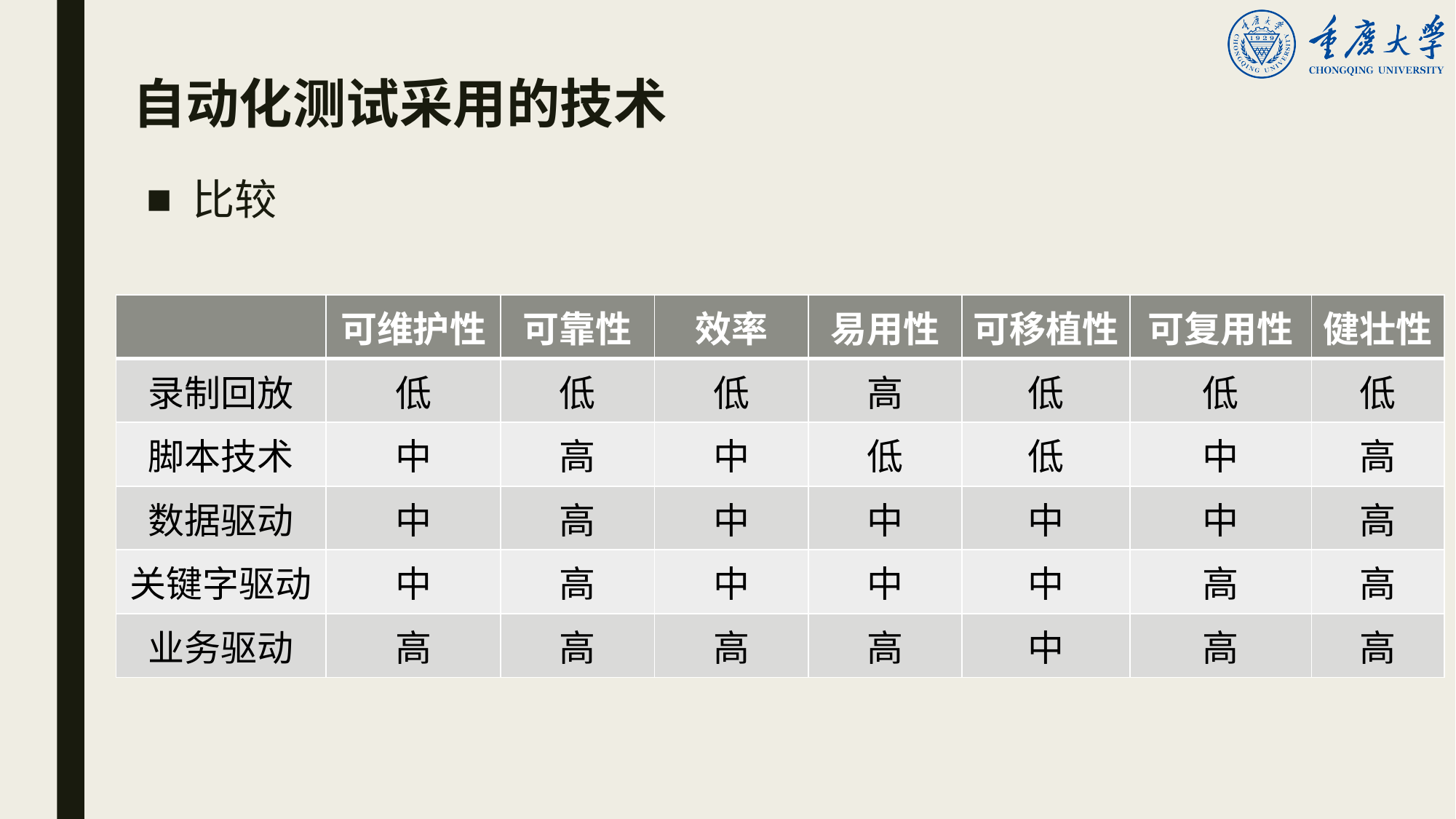

# 自动化测试采用的技术
比较
|  | 可维护性 | 可靠性 | 效率 | 易用性 | 可移植性 | 可复用性 | 健壮性 |
| --- | --- | --- | --- | --- | --- | --- | --- |
| 录制回放 | 低 | 低 | 低 | 高 | 低 | 低 | 低 |
| 脚本技术 | 中 | 高 | 中 | 低 | 低 | 中 | 高 |
| 数据驱动 | 中 | 高 | 中 | 中 | 中 | 中 | 高 |
| 关键字驱动 | 中 | 高 | 中 | 中 | 中 | 高 | 高 |
| 业务驱动 | 高 | 高 | 高 | 高 | 中 | 高 | 高 |